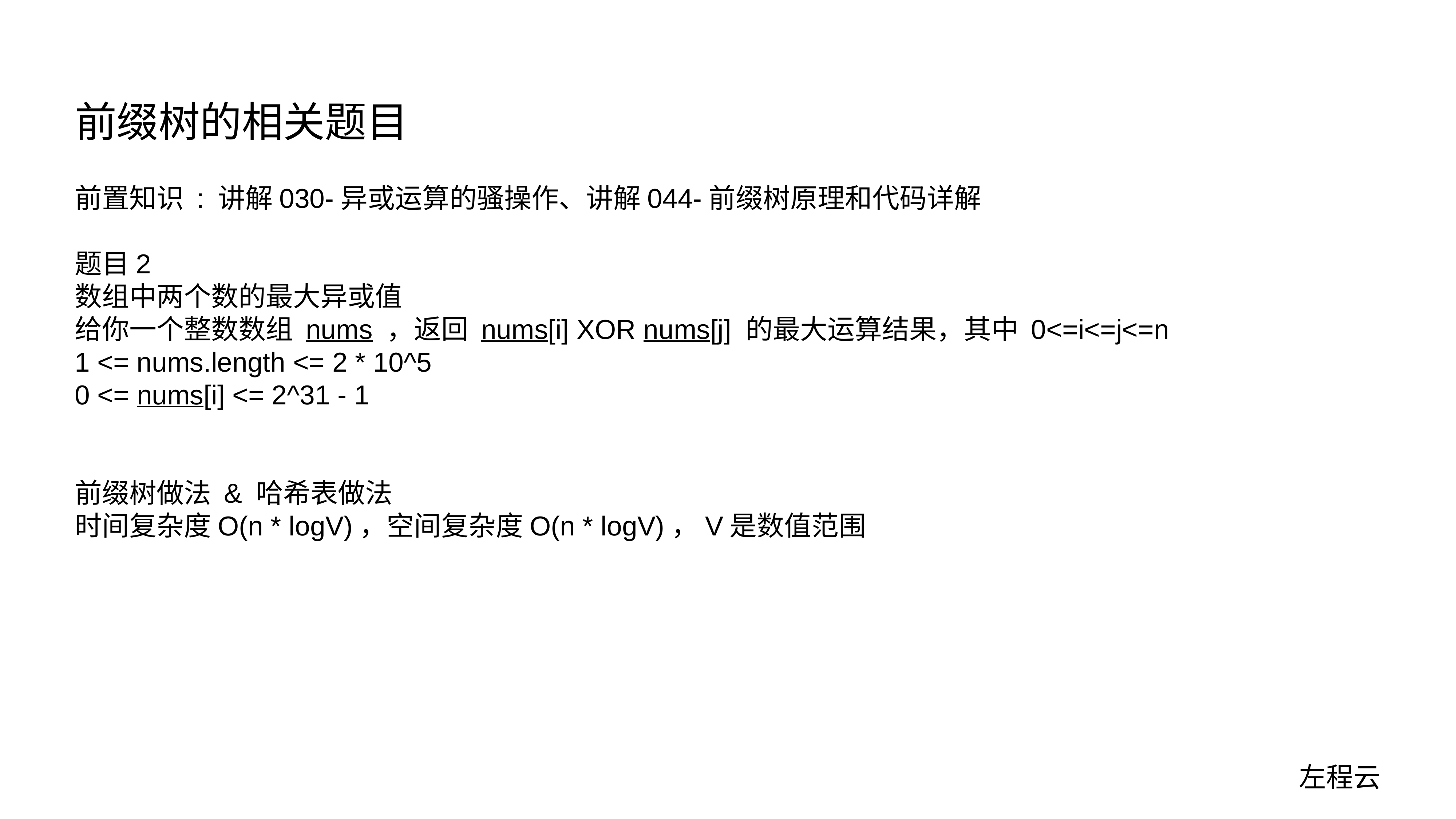

# 前缀树的相关题目
前置知识 : 讲解030-异或运算的骚操作、讲解044-前缀树原理和代码详解

题目2
数组中两个数的最大异或值
给你一个整数数组 nums ，返回 nums[i] XOR nums[j] 的最大运算结果，其中 0<=i<=j<=n
1 <= nums.length <= 2 * 10^5
0 <= nums[i] <= 2^31 - 1

前缀树做法 & 哈希表做法
时间复杂度O(n * logV)，空间复杂度O(n * logV)，V是数值范围
左程云